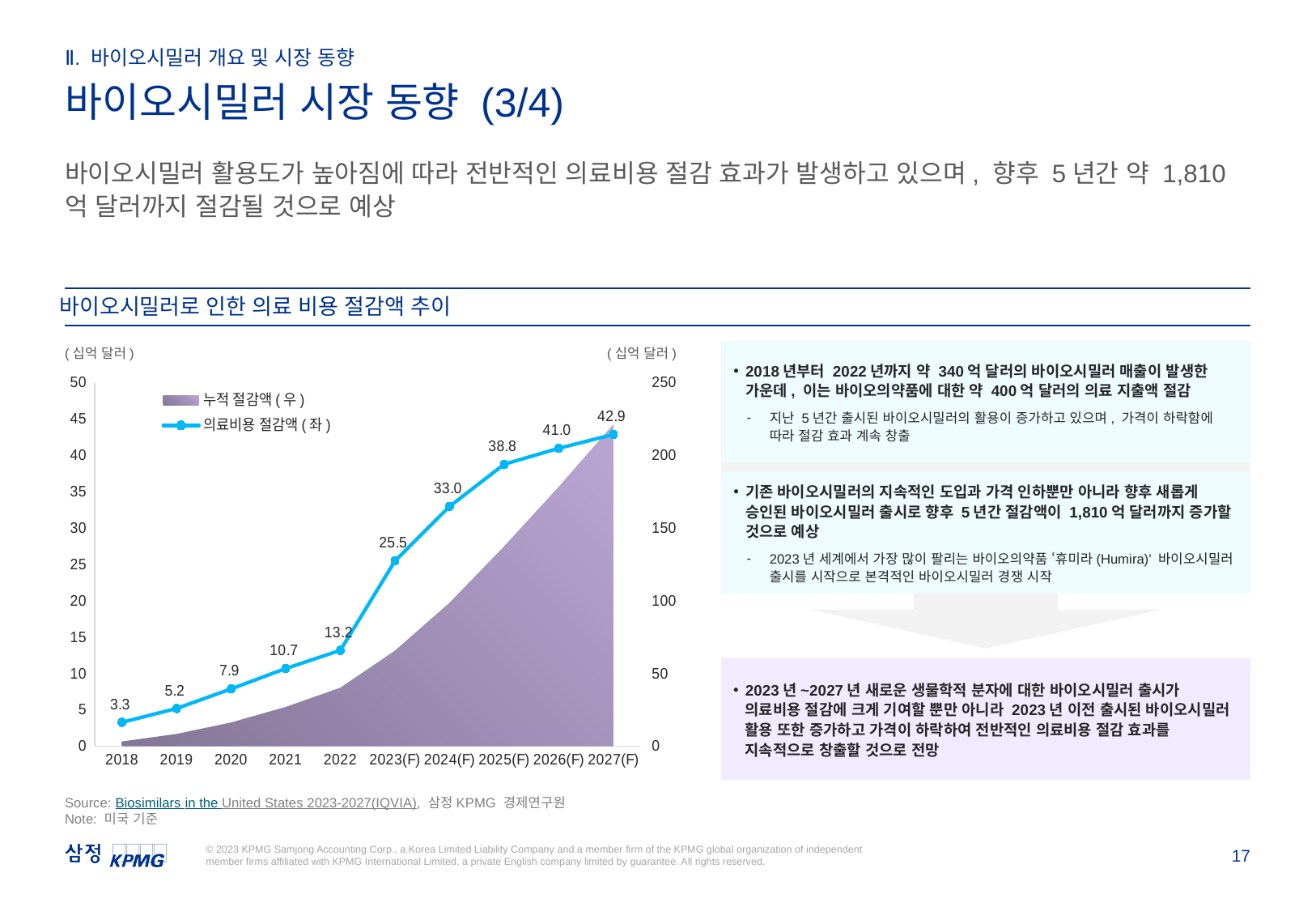

Ⅱ. 바이오시밀러 개요 및 시장 동향
바이오시밀러 시장 동향 (3/4)
바이오시밀러 활용도가 높아짐에 따라 전반적인 의료비용 절감 효과가 발생하고 있으며, 향후 5년간 약 1,810억 달러까지 절감될 것으로 예상
바이오시밀러로 인한 의료 비용 절감액 추이

2018년부터 2022년까지 약 340억 달러의 바이오시밀러 매출이 발생한 가운데, 이는 바이오의약품에 대한 약 400억 달러의 의료 지출액 절감
지난 5년간 출시된 바이오시밀러의 활용이 증가하고 있으며, 가격이 하락함에 따라 절감 효과 계속 창출
(십억 달러)
(십억 달러)

### Chart

| Category | 누적 절감액(우) | 의료비용 절감액(좌) |
|---|---|---|
| 2018 | 3.3 | 3.3 |
| 2019 | 8.5 | 5.2 |
| 2020 | 16.4 | 7.9 |
| 2021 | 27.1 | 10.7 |
| 2022 | 40.3 | 13.2 |
| 2023(F) | 65.8 | 25.5 |
| 2024(F) | 98.8 | 33.0 |
| 2025(F) | 137.6 | 38.8 |
| 2026(F) | 178.6 | 41.0 |
| 2027(F) | 221.5 | 42.9 |
기존 바이오시밀러의 지속적인 도입과 가격 인하뿐만 아니라 향후 새롭게 승인된 바이오시밀러 출시로 향후 5년간 절감액이 1,810억 달러까지 증가할 것으로 예상
2023년 세계에서 가장 많이 팔리는 바이오의약품 ‘휴미라(Humira)’ 바이오시밀러 출시를 시작으로 본격적인 바이오시밀러 경쟁 시작
2023년~2027년 새로운 생물학적 분자에 대한 바이오시밀러 출시가 의료비용 절감에 크게 기여할 뿐만 아니라 2023년 이전 출시된 바이오시밀러 활용 또한 증가하고 가격이 하락하여 전반적인 의료비용 절감 효과를 지속적으로 창출할 것으로 전망
Source: Biosimilars in the United States 2023-2027(IQVIA), 삼정KPMG 경제연구원
Note: 미국 기준